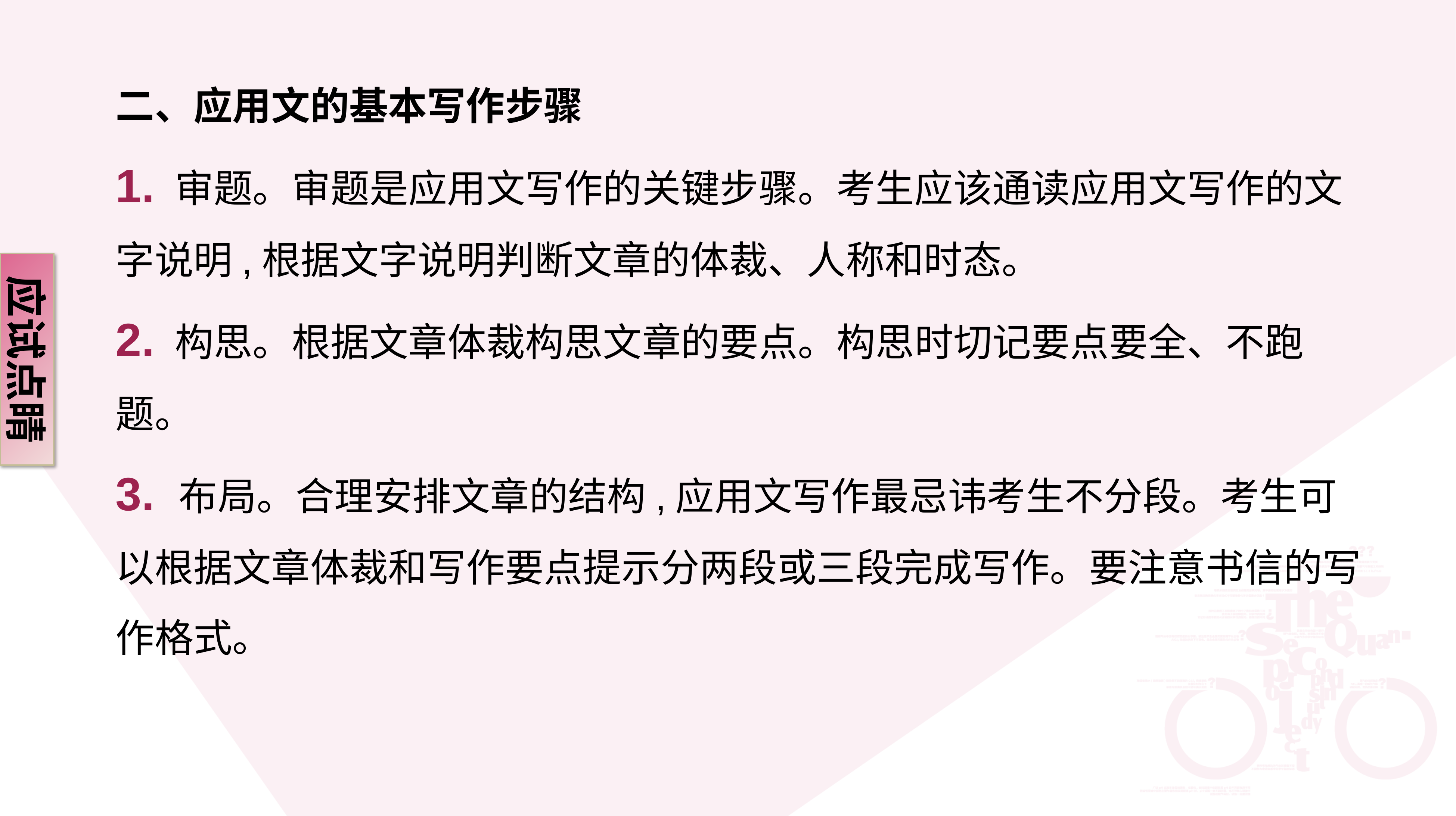

二、应用文的基本写作步骤
1. 审题。审题是应用文写作的关键步骤。考生应该通读应用文写作的文字说明,根据文字说明判断文章的体裁、人称和时态。
2. 构思。根据文章体裁构思文章的要点。构思时切记要点要全、不跑题。
3. 布局。合理安排文章的结构,应用文写作最忌讳考生不分段。考生可以根据文章体裁和写作要点提示分两段或三段完成写作。要注意书信的写作格式。
应试点睛